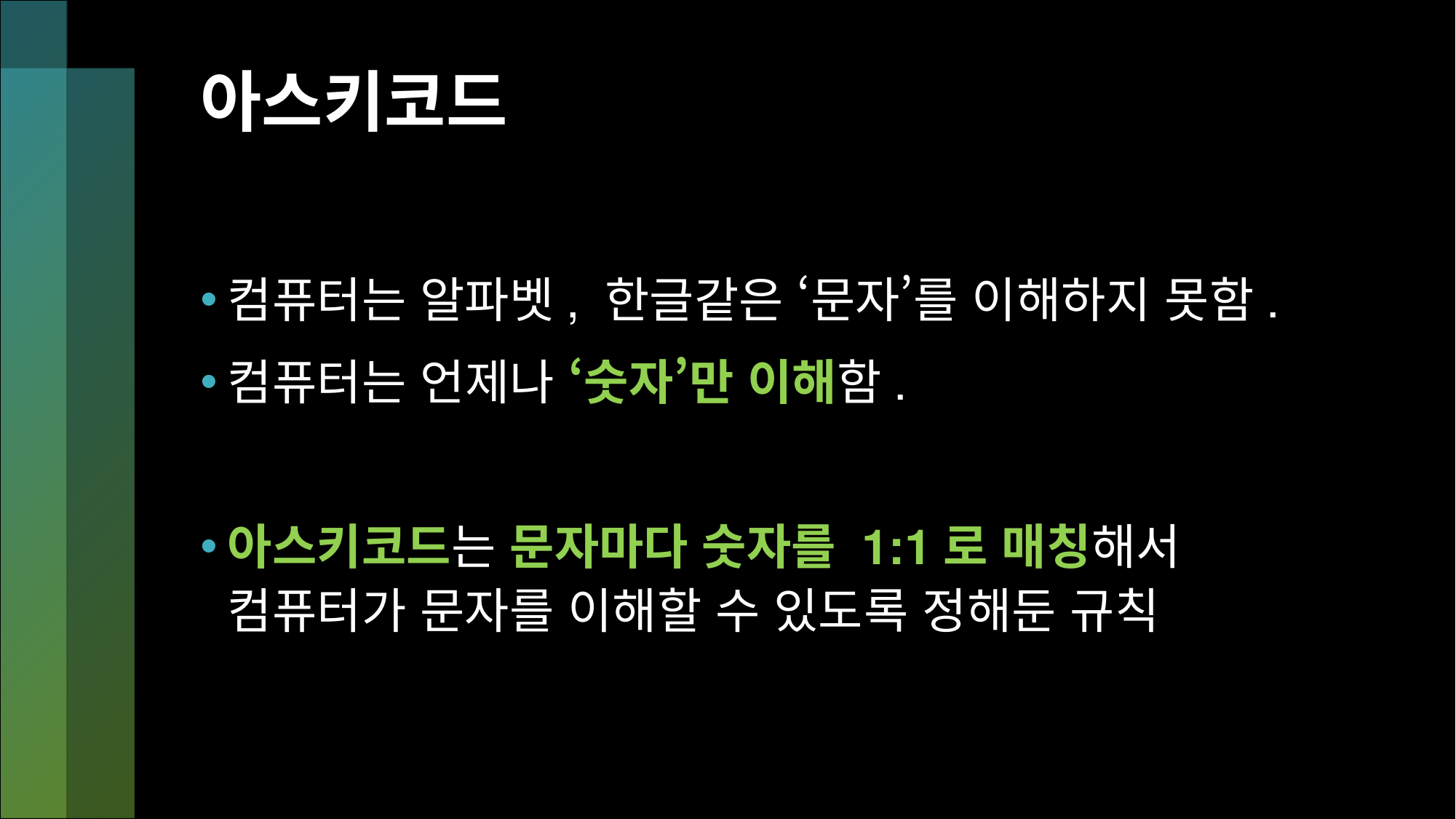

# 아스키코드
컴퓨터는 알파벳, 한글같은 ‘문자’를 이해하지 못함.
컴퓨터는 언제나 ‘숫자’만 이해함.

아스키코드는 문자마다 숫자를 1:1로 매칭해서
컴퓨터가 문자를 이해할 수 있도록 정해둔 규칙